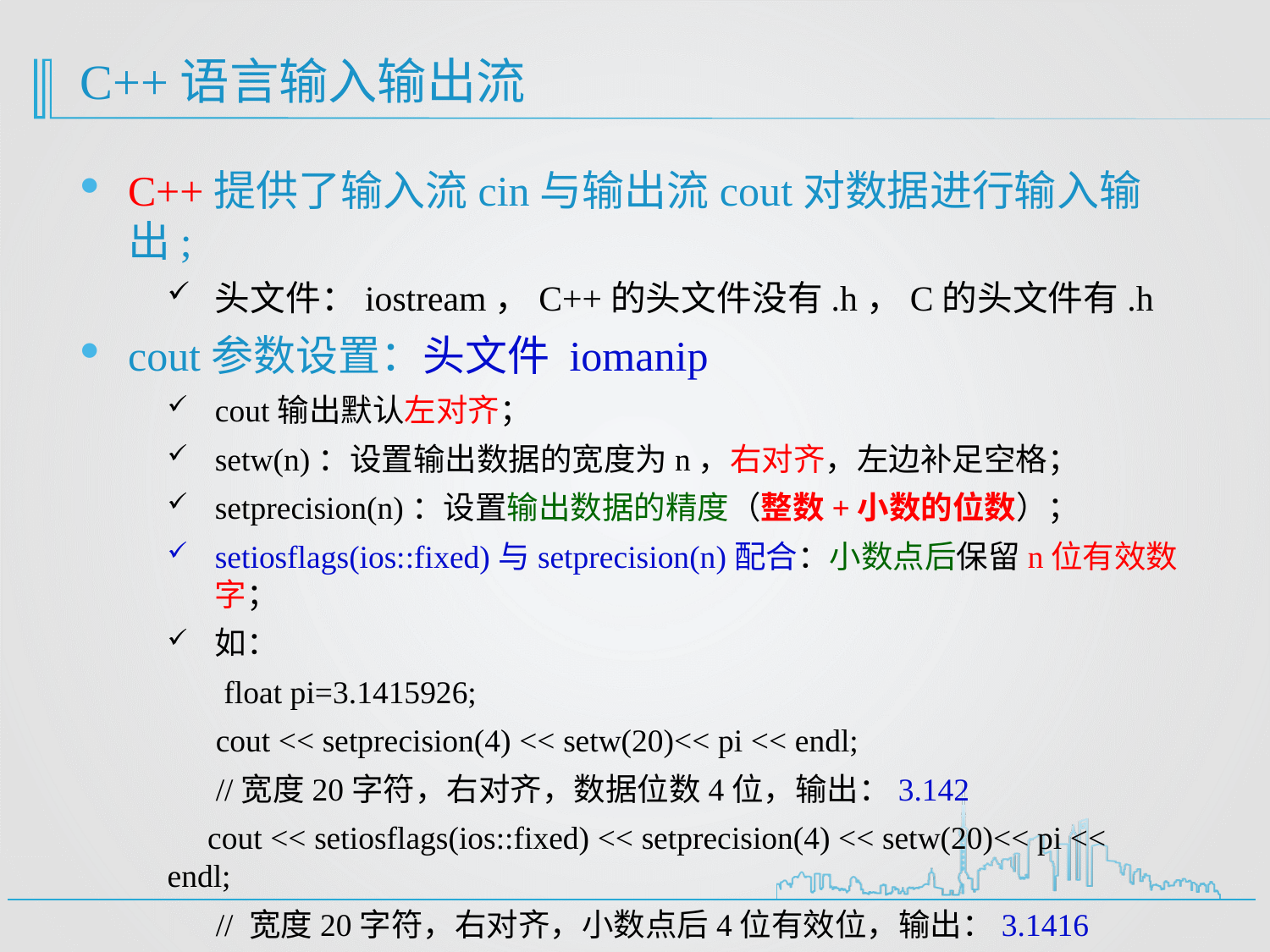

# C++语言输入输出流
C++提供了输入流cin与输出流cout对数据进行输入输出;
头文件：iostream，C++的头文件没有.h，C的头文件有.h
cout参数设置：头文件 iomanip
cout输出默认左对齐；
setw(n)：设置输出数据的宽度为n，右对齐，左边补足空格；
setprecision(n)：设置输出数据的精度（整数+小数的位数）；
setiosflags(ios::fixed)与setprecision(n)配合：小数点后保留n位有效数字；
如：
       float pi=3.1415926;
      cout << setprecision(4) << setw(20)<< pi << endl;
      //宽度20字符，右对齐，数据位数4位，输出：3.142
     cout << setiosflags(ios::fixed) << setprecision(4) << setw(20)<< pi << endl;
      // 宽度20字符，右对齐，小数点后4位有效位，输出：3.1416